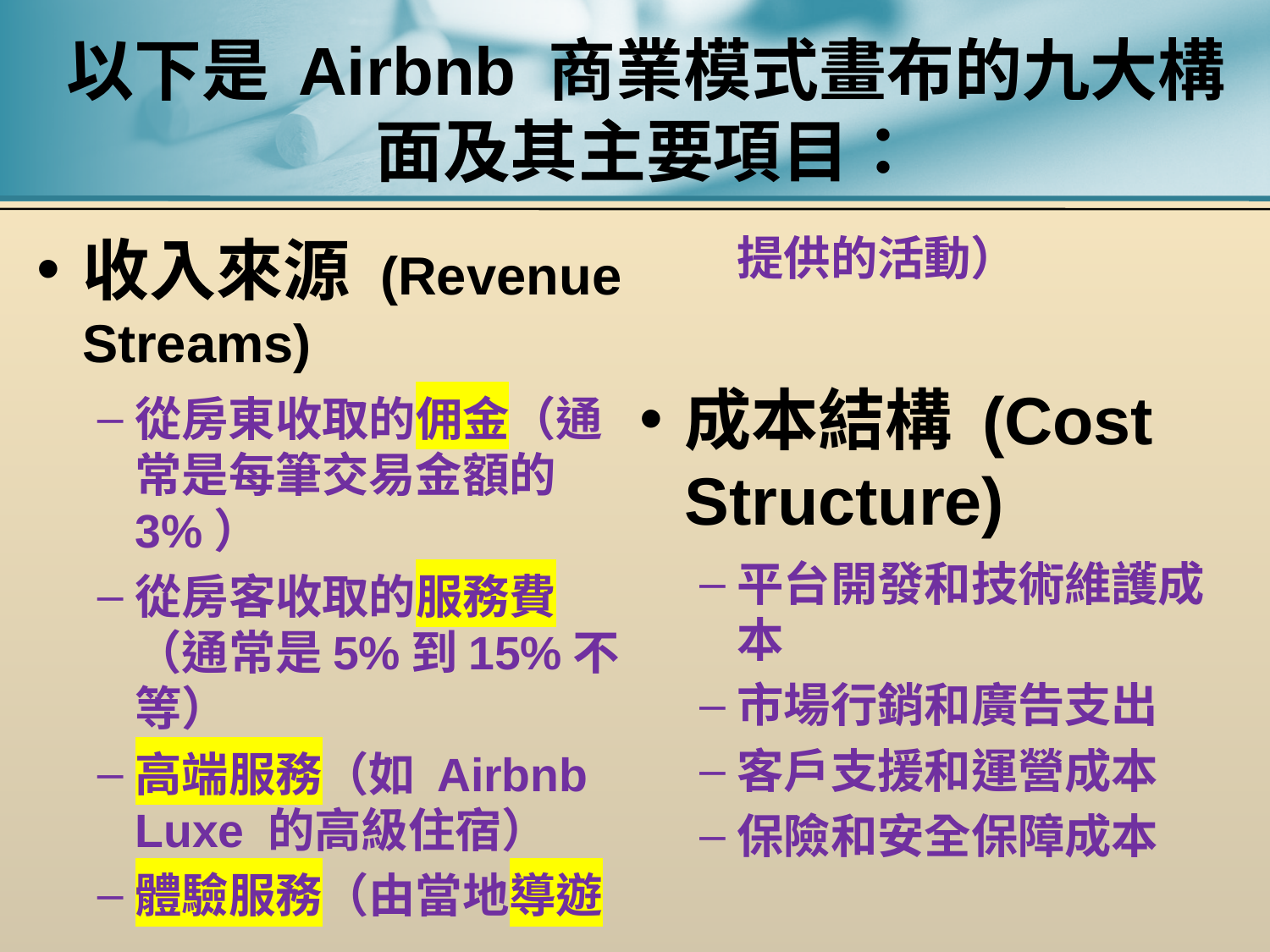

# 以下是 Airbnb 商業模式畫布的九大構面及其主要項目：
收入來源 (Revenue Streams)
從房東收取的佣金（通常是每筆交易金額的3%）
從房客收取的服務費（通常是5%到15%不等）
高端服務（如 Airbnb Luxe 的高級住宿）
體驗服務（由當地導遊提供的活動）

成本結構 (Cost Structure)
平台開發和技術維護成本
市場行銷和廣告支出
客戶支援和運營成本
保險和安全保障成本